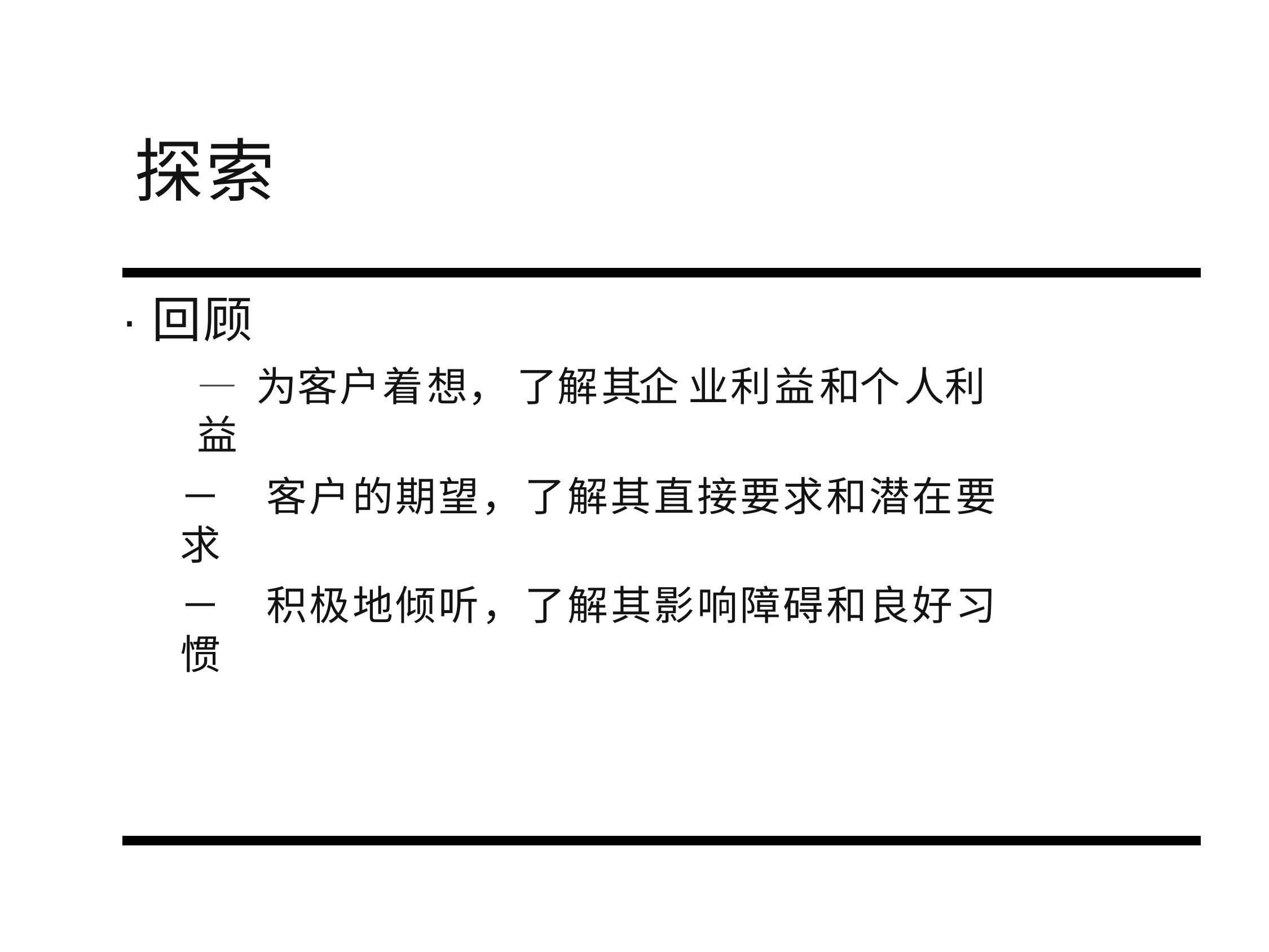

# 探索
·回顾
— 为客户着想， 了解其企 业利益和个人利益
－客户的期望，了解其直接要求和潜在要求
－积极地倾听，了解其影响障碍和良好习惯